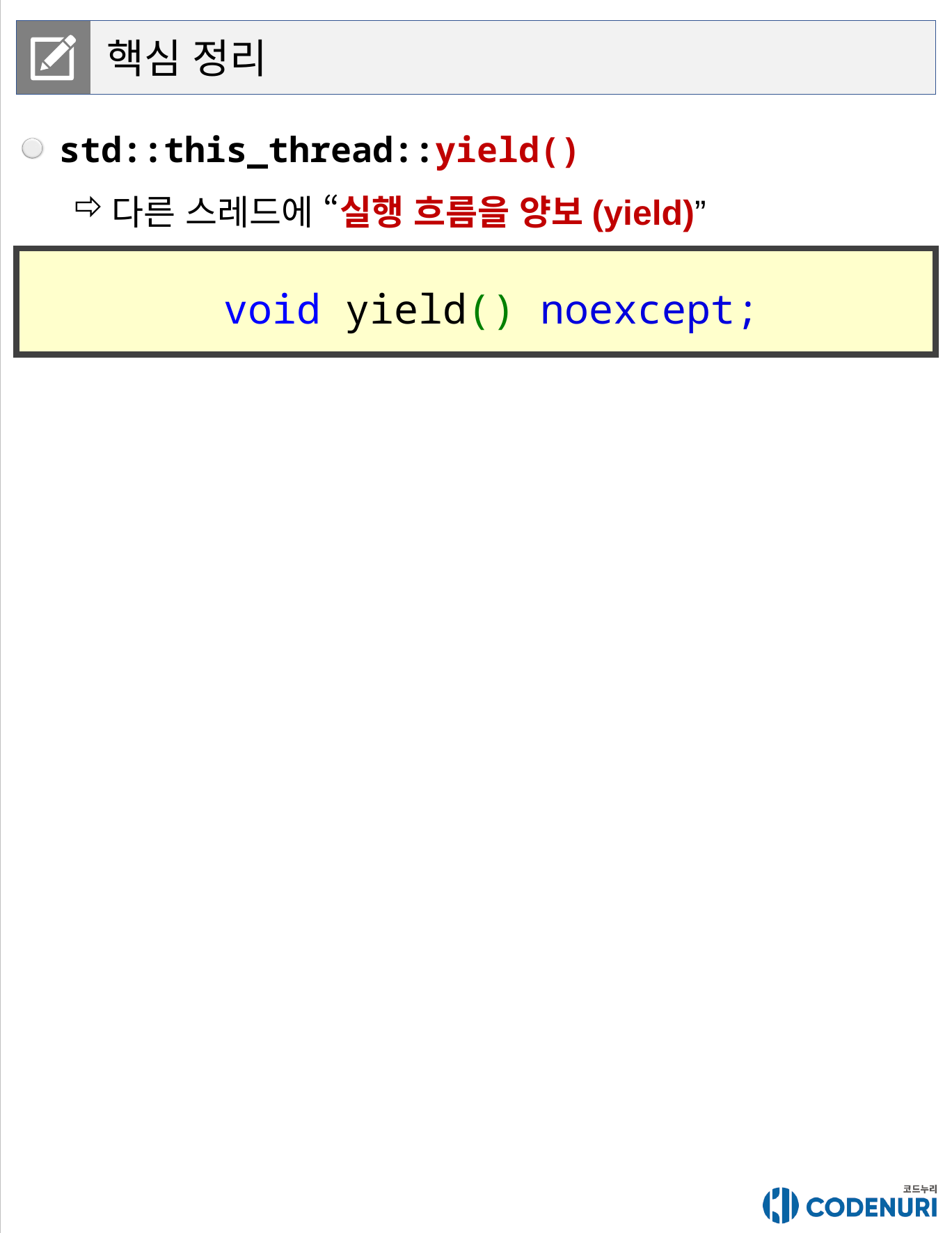

핵심 정리

std::this_thread::yield()
다른 스레드에 “실행 흐름을 양보(yield)”
void yield() noexcept;